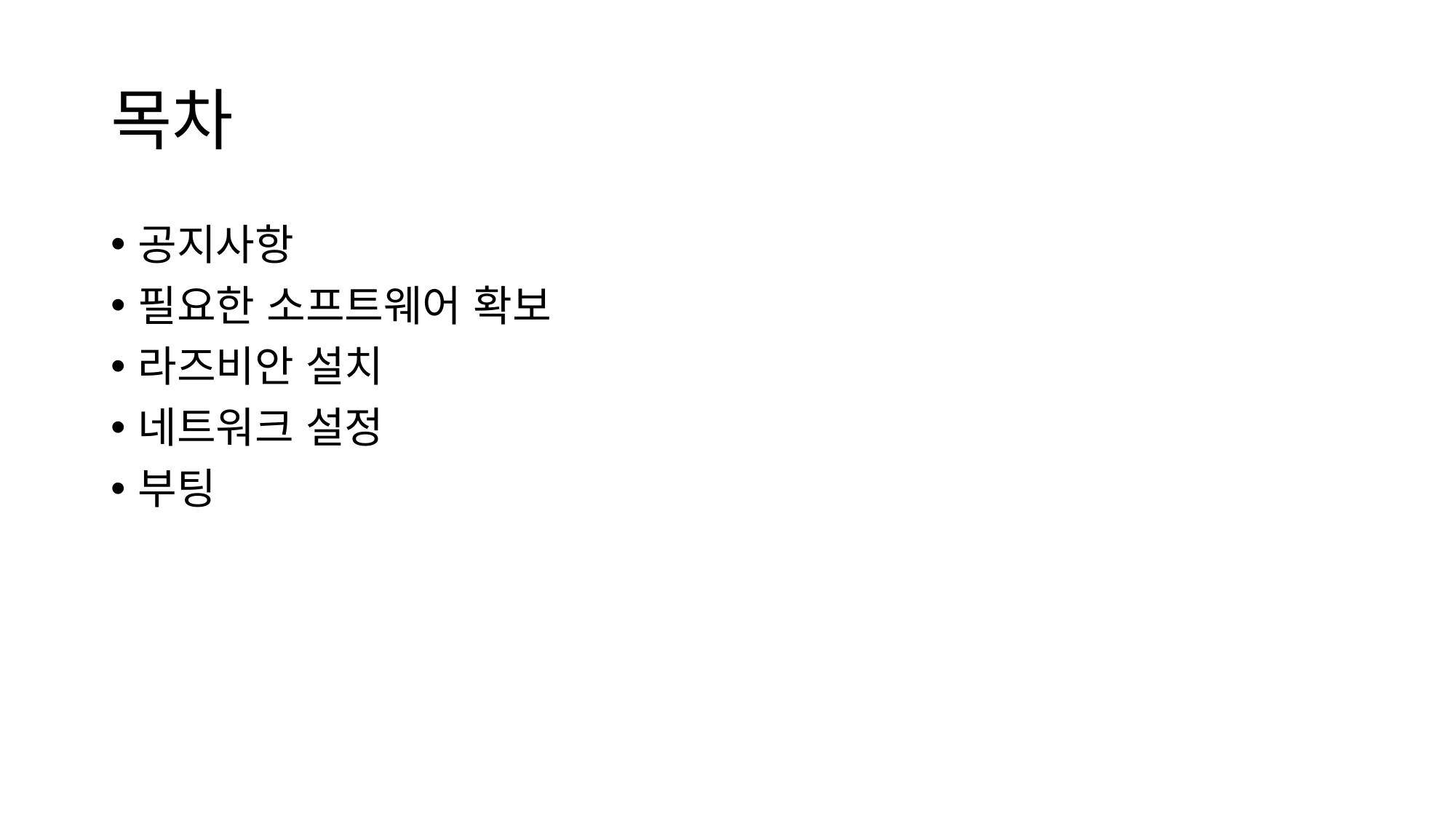

# 목차
공지사항
필요한 소프트웨어 확보
라즈비안 설치
네트워크 설정
부팅